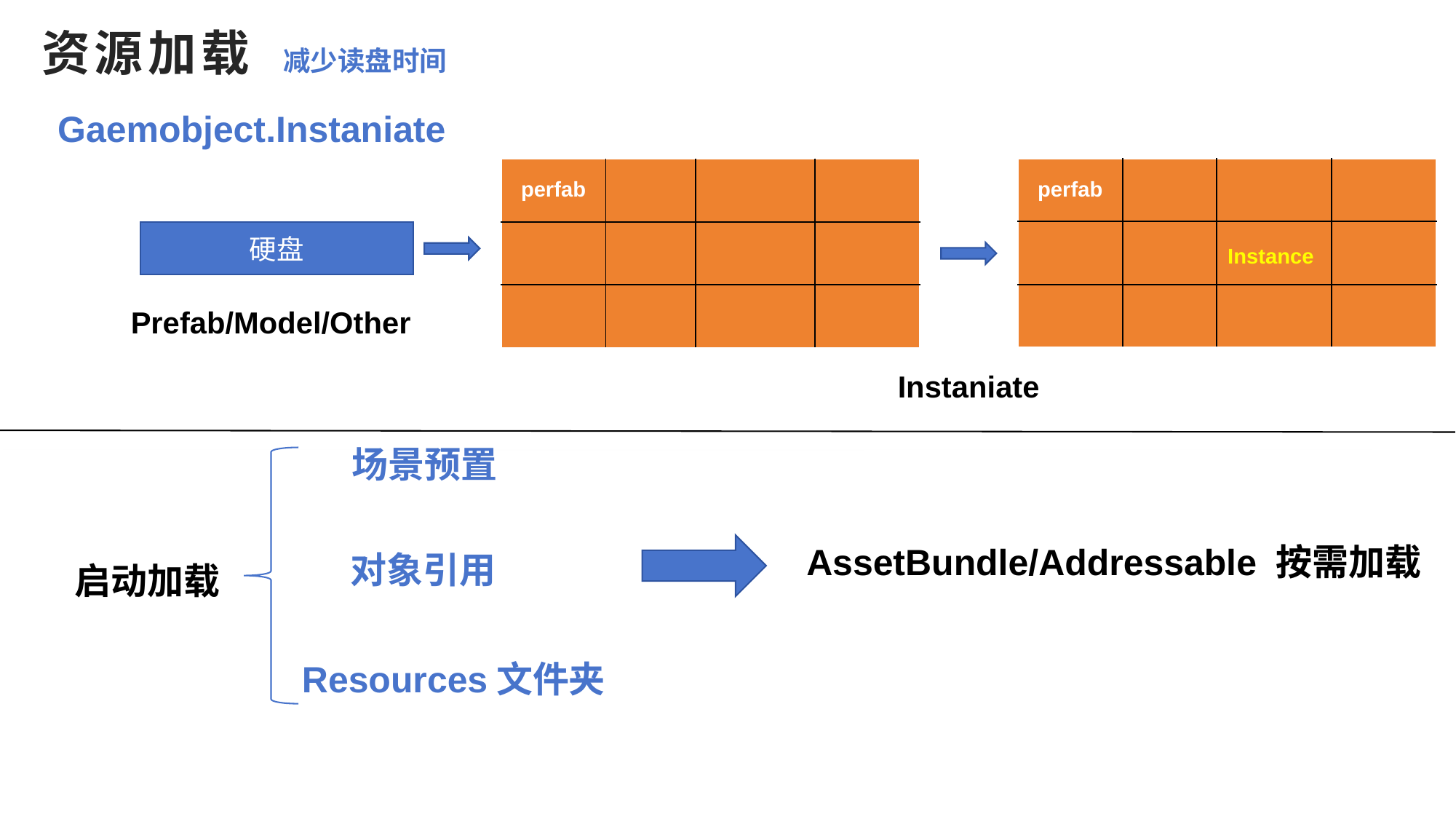

资源加载
减少读盘时间
Gaemobject.Instaniate
| perfab |  |  |  |
| --- | --- | --- | --- |
|  |  | Instance |  |
|  |  |  |  |
| perfab |  |  |  |
| --- | --- | --- | --- |
|  |  |  |  |
|  |  |  |  |
硬盘

Prefab/Model/Other
Instaniate
场景预置

AssetBundle/Addressable 按需加载

对象引用
启动加载
Resources文件夹